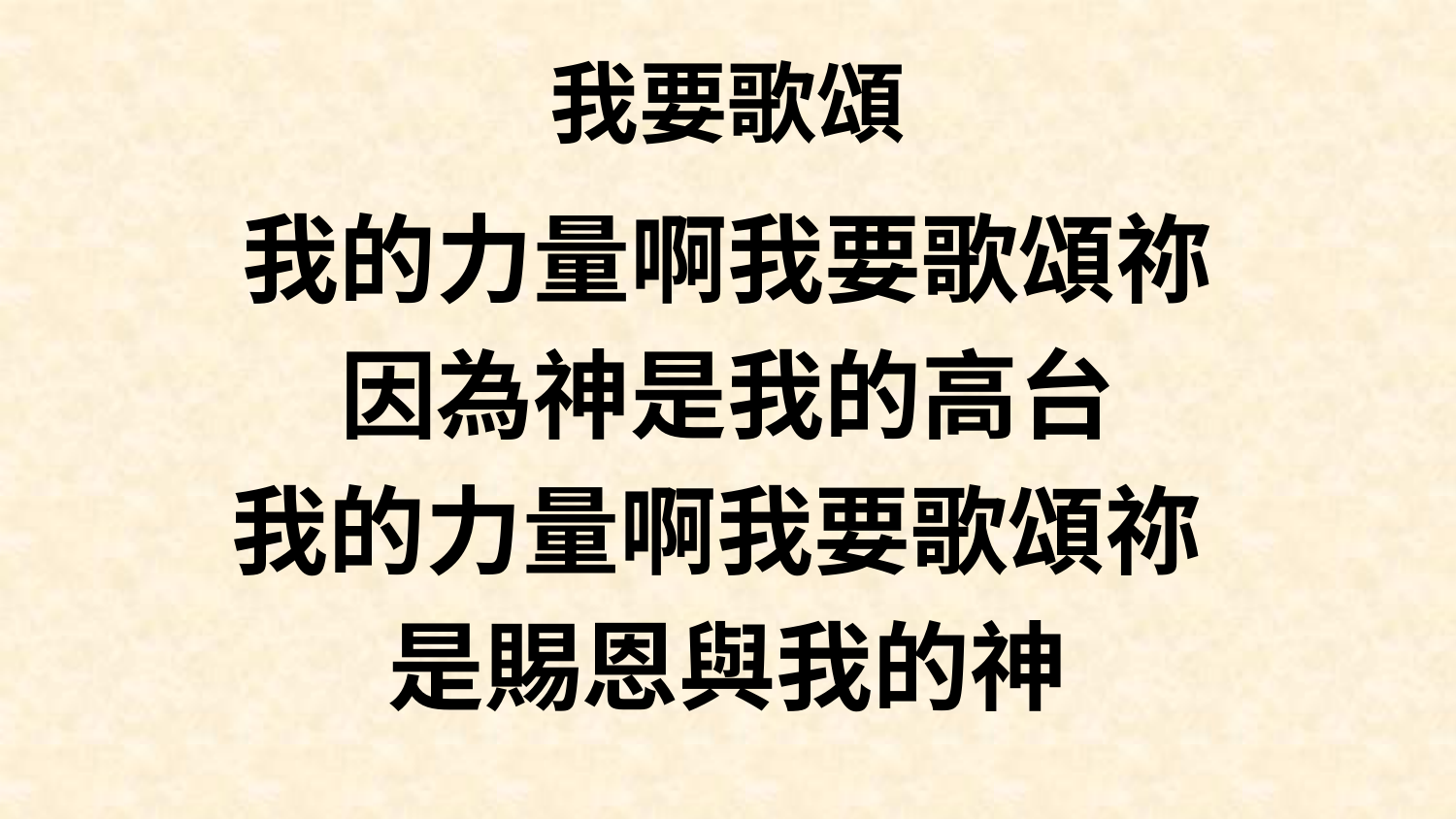

# 我要歌頌
我的力量啊我要歌頌祢
因為神是我的高台
我的力量啊我要歌頌祢
是賜恩與我的神